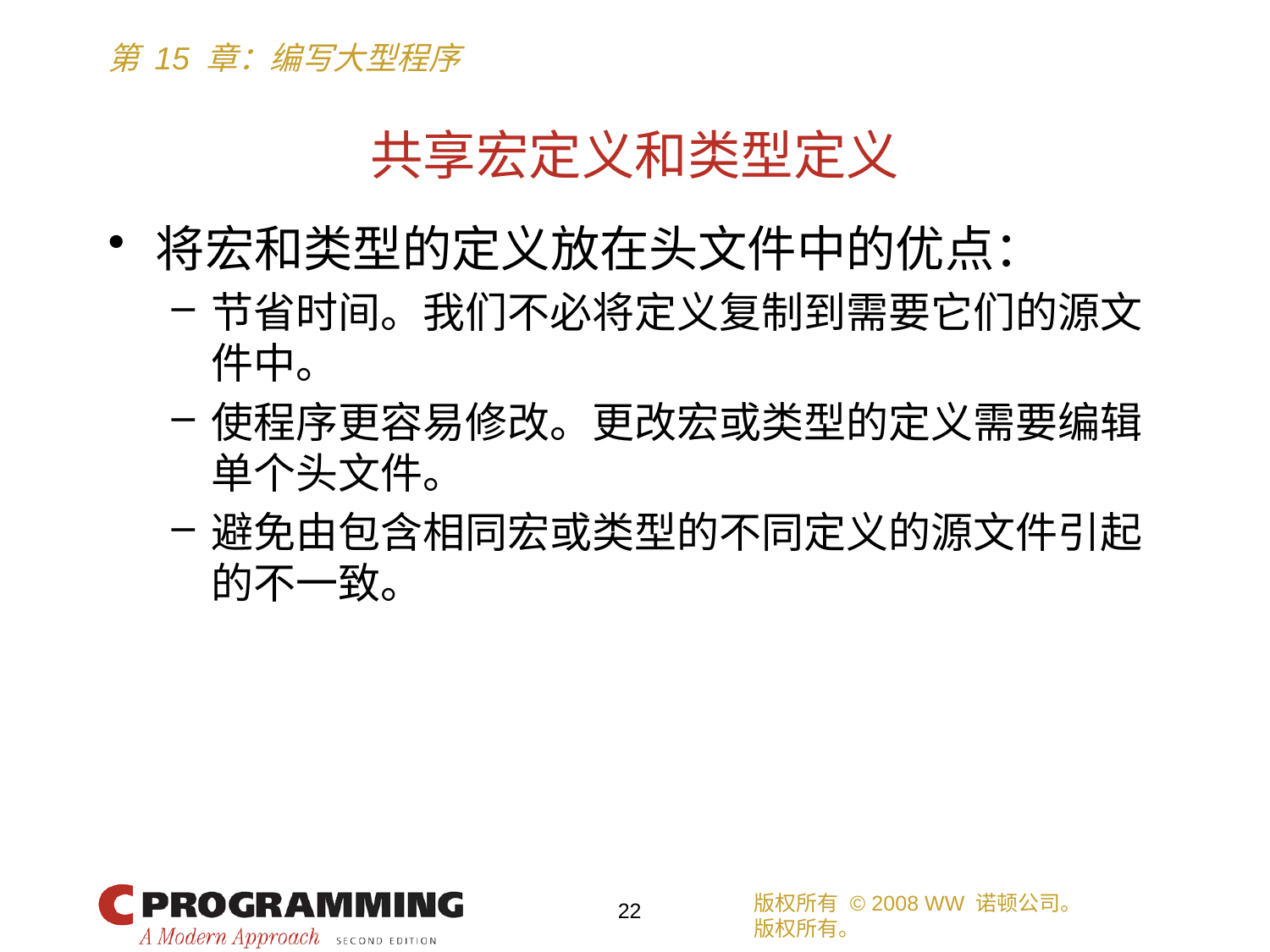

# 共享宏定义和类型定义
将宏和类型的定义放在头文件中的优点：
节省时间。我们不必将定义复制到需要它们的源文件中。
使程序更容易修改。更改宏或类型的定义需要编辑单个头文件。
避免由包含相同宏或类型的不同定义的源文件引起的不一致。
版权所有 © 2008 WW 诺顿公司。
版权所有。
22